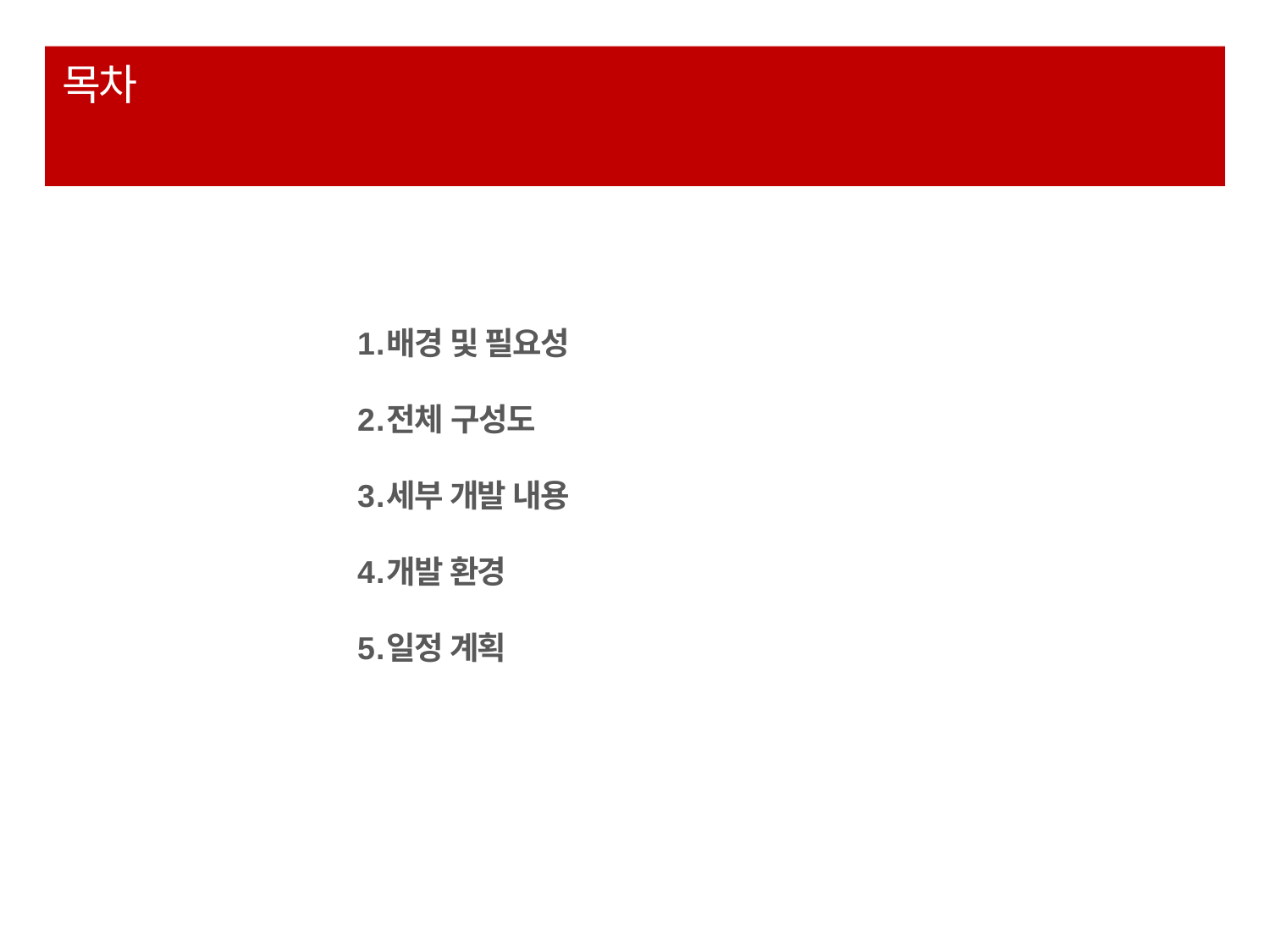

# 목차
배경 및 필요성
전체 구성도
세부 개발 내용
개발 환경
일정 계획